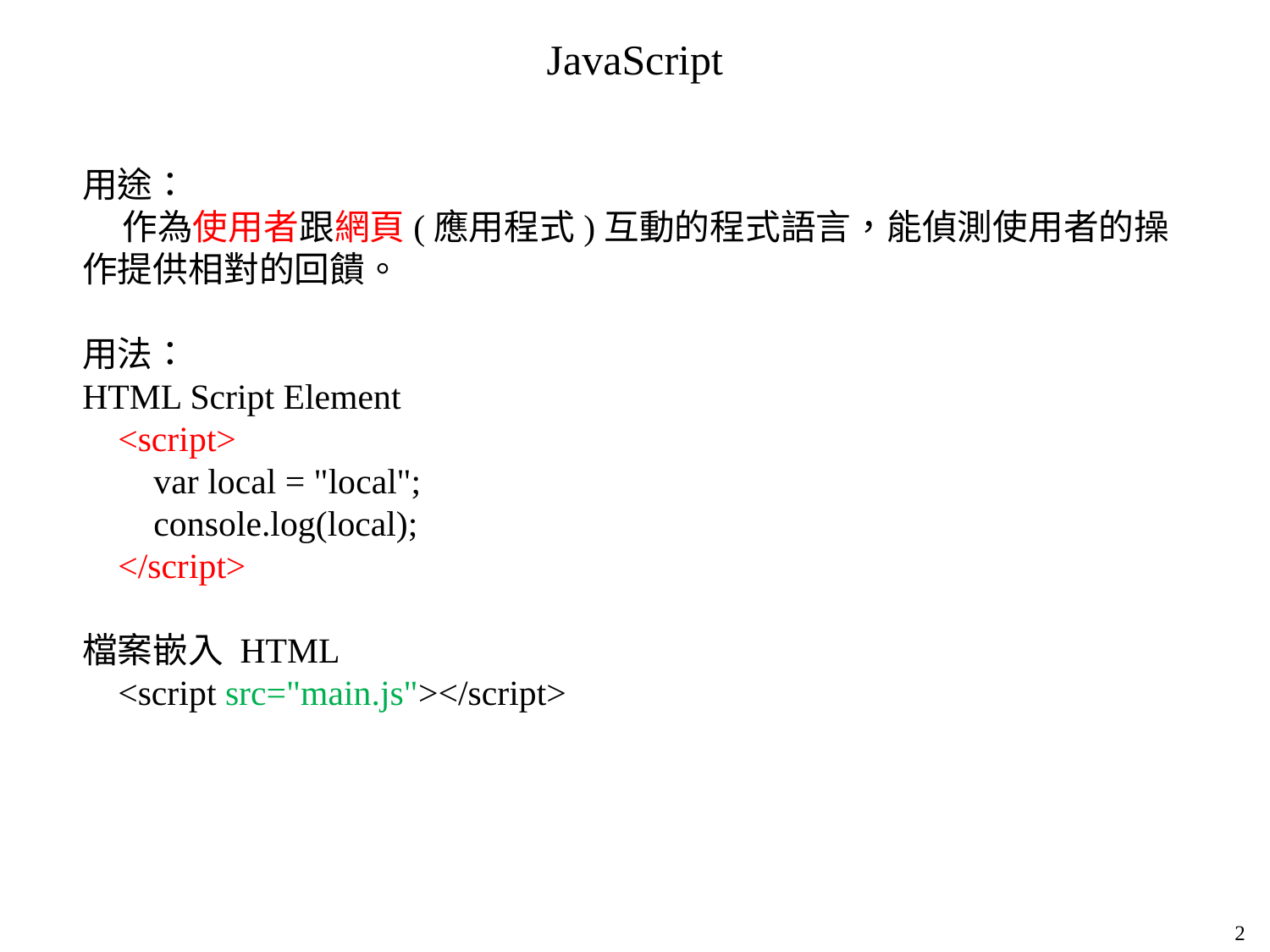

JavaScript
用途：
    作為使用者跟網頁(應用程式)互動的程式語言，能偵測使用者的操作提供相對的回饋。

用法：
HTML Script Element
    <script>
        var local = "local";
        console.log(local);
    </script>

檔案嵌入 HTML
    <script src="main.js"></script>
2